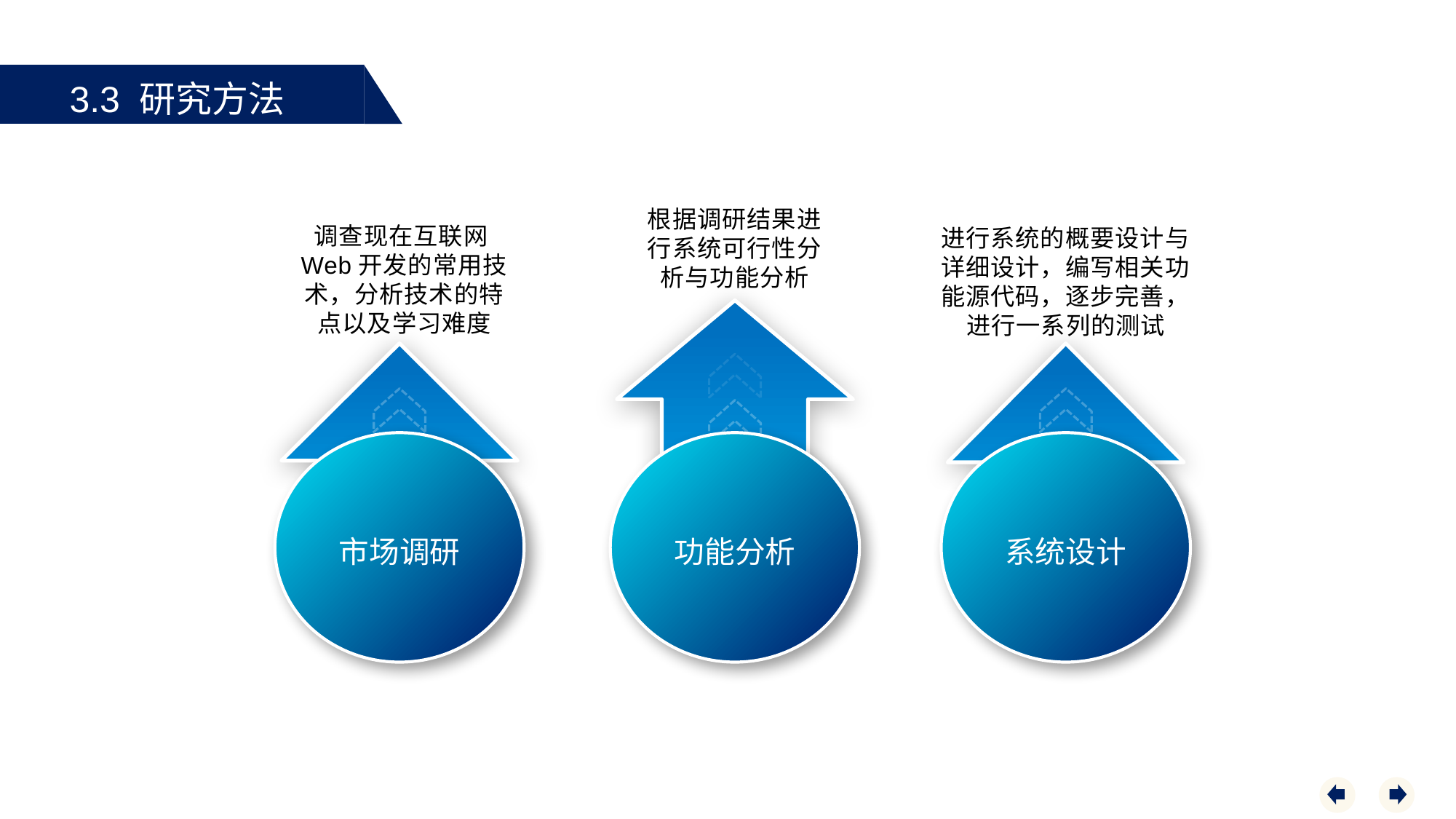

3.3 研究方法
根据调研结果进行系统可行性分析与功能分析
调查现在互联网Web开发的常用技术，分析技术的特点以及学习难度
进行系统的概要设计与详细设计，编写相关功能源代码，逐步完善，进行一系列的测试

市场调研
功能分析
系统设计